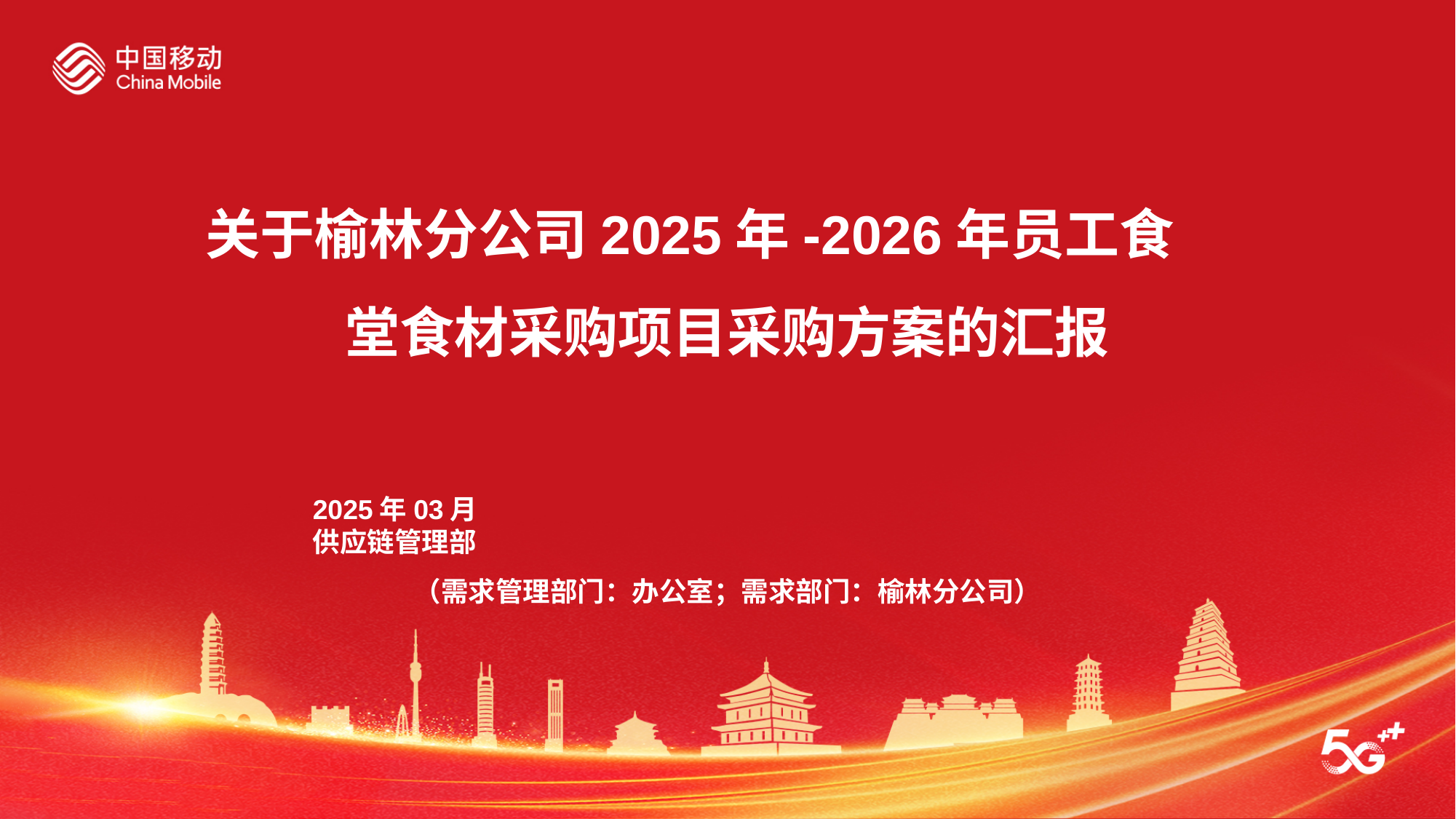

关于榆林分公司2025年-2026年员工食
堂食材采购项目采购方案的汇报
2025年03月
供应链管理部
（需求管理部门：办公室；需求部门：榆林分公司）